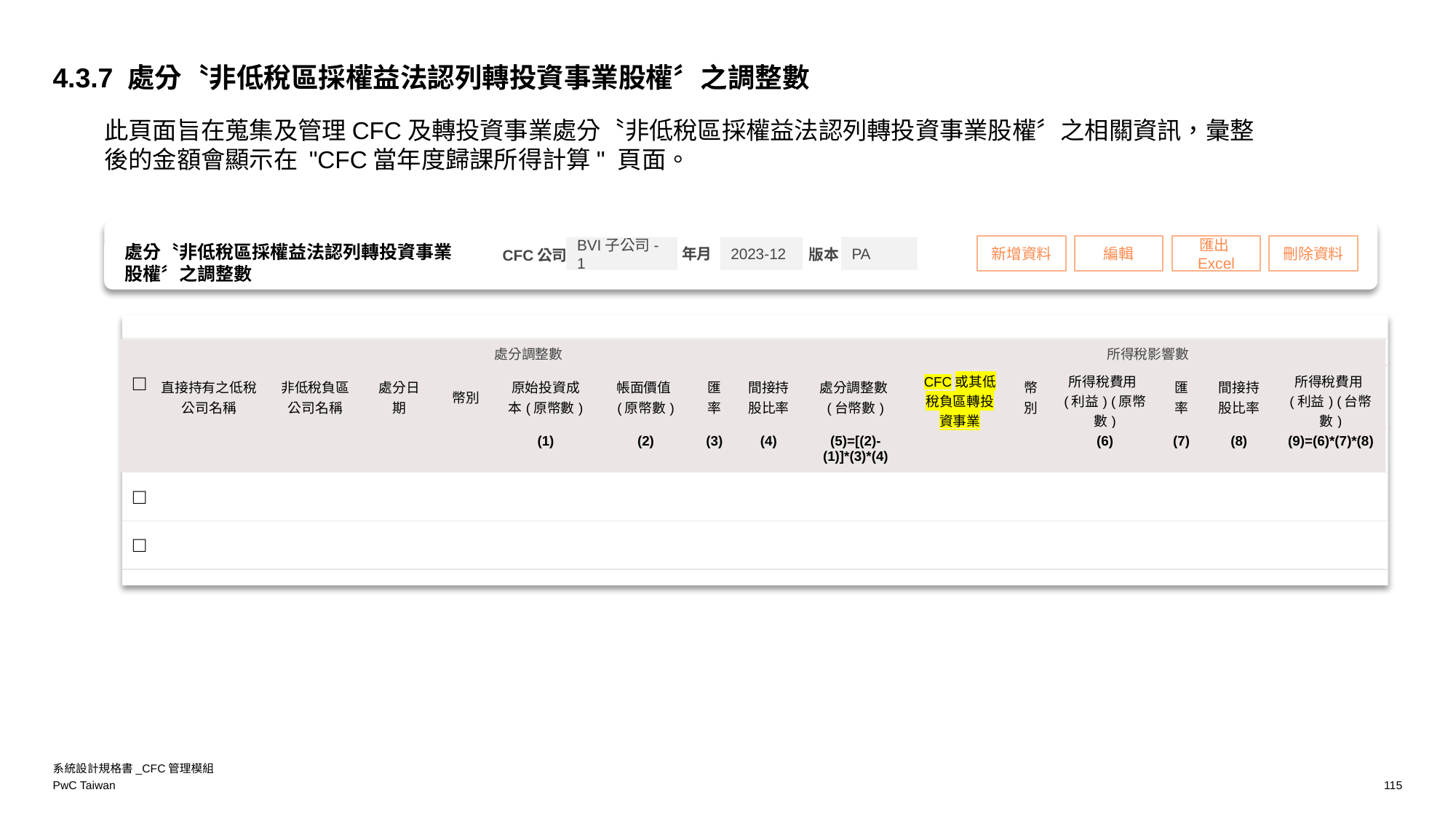

4.3.7 處分〝非低稅區採權益法認列轉投資事業股權〞之調整數
此頁面旨在蒐集及管理CFC及轉投資事業處分〝非低稅區採權益法認列轉投資事業股權〞之相關資訊，彙整後的金額會顯示在 "CFC當年度歸課所得計算" 頁面。

新增資料
編輯
匯出Excel
刪除資料
BVI子公司-1
2023-12
PA
處分〝非低稅區採權益法認列轉投資事業股權〞之調整數
年月
版本
CFC公司

| □ | 處分調整數 |  |  |  |  |  |  |  |  | 所得稅影響數 |  |  |  |  |  |
| --- | --- | --- | --- | --- | --- | --- | --- | --- | --- | --- | --- | --- | --- | --- | --- |
|  | 直接持有之低稅公司名稱 | 非低稅負區公司名稱 | 處分日期 | 幣別 | 原始投資成本(原幣數) | 帳面價值(原幣數) | 匯率 | 間接持股比率 | 處分調整數(台幣數) | CFC或其低稅負區轉投資事業 | 幣別 | 所得稅費用(利益) (原幣數) | 匯率 | 間接持股比率 | 所得稅費用(利益) (台幣數) |
|  |  |  |  |  | (1) | (2) | (3) | (4) | (5)=[(2)-(1)]\*(3)\*(4) |  |  | (6) | (7) | (8) | (9)=(6)\*(7)\*(8) |
| □ |  |  |  |  |  |  |  |  |  |  |  |  |  |  |  |
| □ |  |  |  |  |  |  |  |  |  |  |  |  |  |  |  |

系統設計規格書_CFC管理模組
115